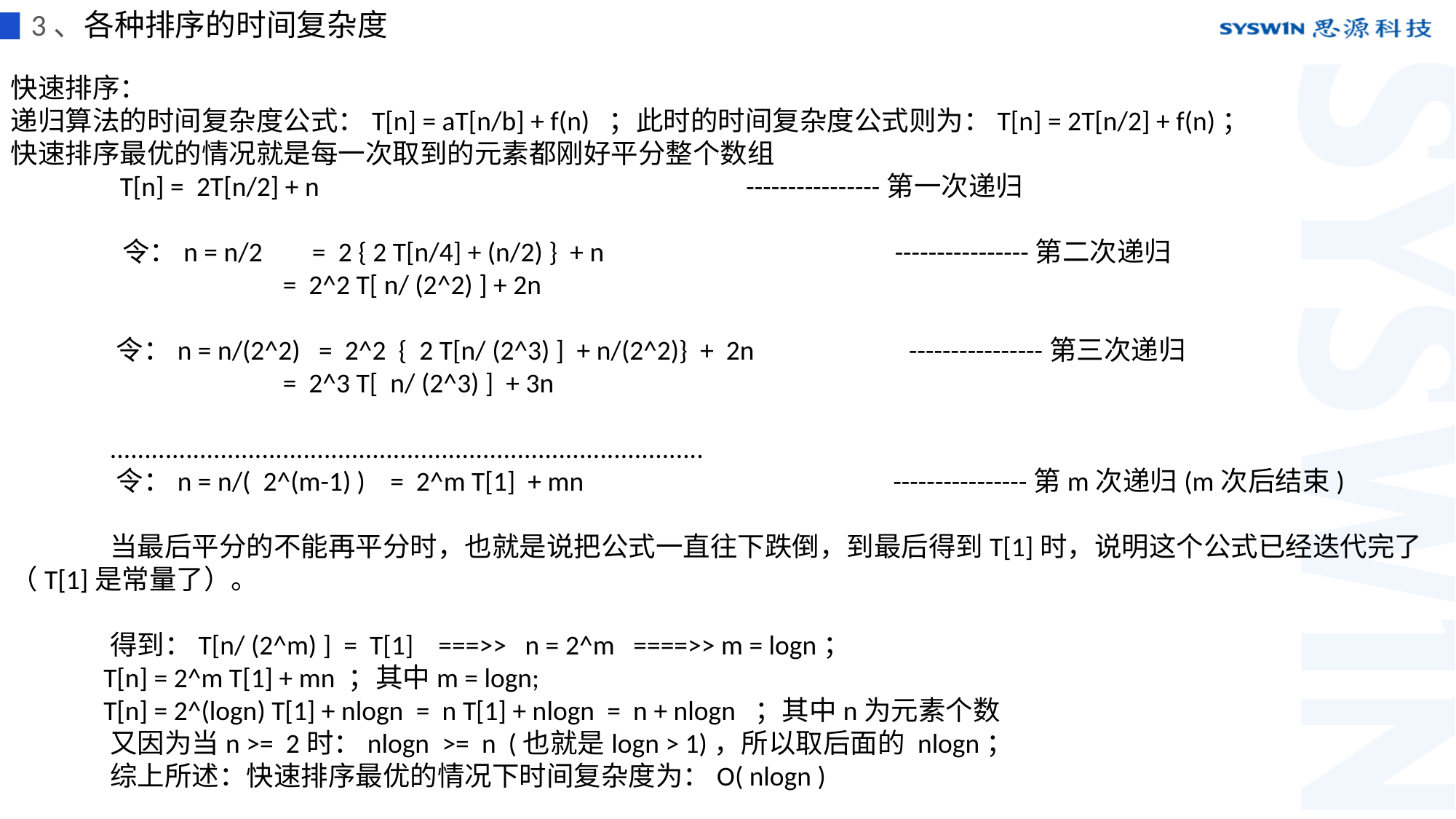

3、各种排序的时间复杂度
快速排序：
递归算法的时间复杂度公式：T[n] = aT[n/b] + f(n)  ；此时的时间复杂度公式则为：T[n] = 2T[n/2] + f(n)；
快速排序最优的情况就是每一次取到的元素都刚好平分整个数组
	T[n] =  2T[n/2] + n                                                                     ----------------第一次递归

                 令：n = n/2        =  2 { 2 T[n/4] + (n/2) }  + n                                               ----------------第二次递归
                                            =  2^2 T[ n/ (2^2) ] + 2n

                令：n = n/(2^2)   =  2^2  {  2 T[n/ (2^3) ]  + n/(2^2)}  +  2n                         ----------------第三次递归
                                            =  2^3 T[  n/ (2^3) ]  + 3n

                ......................................................................................
                令：n = n/(  2^(m-1) )    =  2^m T[1]  + mn                                                  ----------------第m次递归(m次后结束)

               当最后平分的不能再平分时，也就是说把公式一直往下跌倒，到最后得到T[1]时，说明这个公式已经迭代完了（T[1]是常量了）。

               得到：T[n/ (2^m) ]  =  T[1]    ===>>   n = 2^m   ====>> m = logn；
               T[n] = 2^m T[1] + mn ；其中m = logn;
               T[n] = 2^(logn) T[1] + nlogn  =  n T[1] + nlogn  =  n + nlogn  ；其中n为元素个数
               又因为当n >=  2时：nlogn  >=  n  (也就是logn > 1)，所以取后面的 nlogn；
               综上所述：快速排序最优的情况下时间复杂度为：O( nlogn )